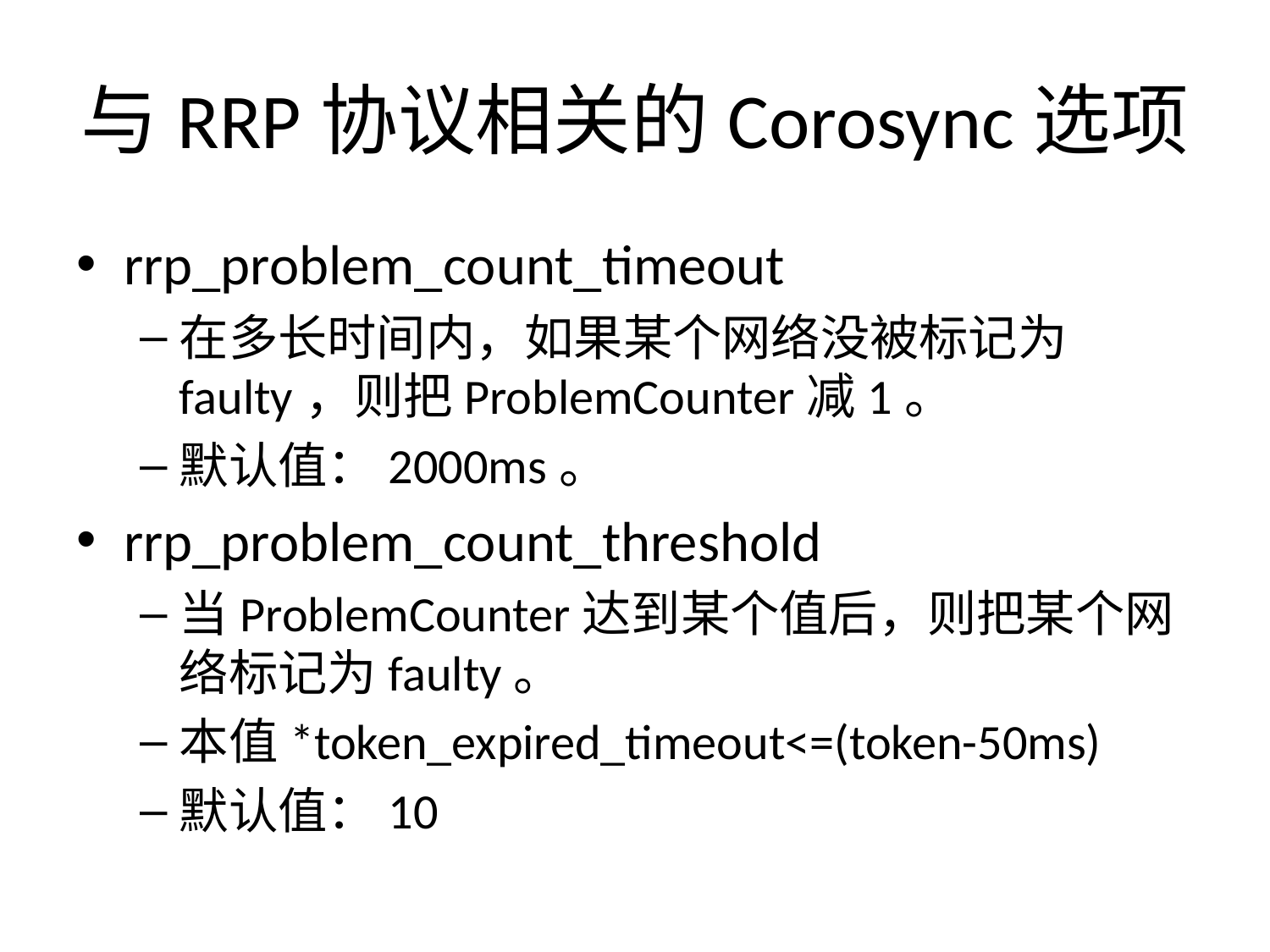

# 与RRP协议相关的Corosync选项
rrp_problem_count_timeout
在多长时间内，如果某个网络没被标记为faulty，则把ProblemCounter减1。
默认值：2000ms。
rrp_problem_count_threshold
当ProblemCounter达到某个值后，则把某个网络标记为faulty。
本值*token_expired_timeout<=(token-50ms)
默认值：10